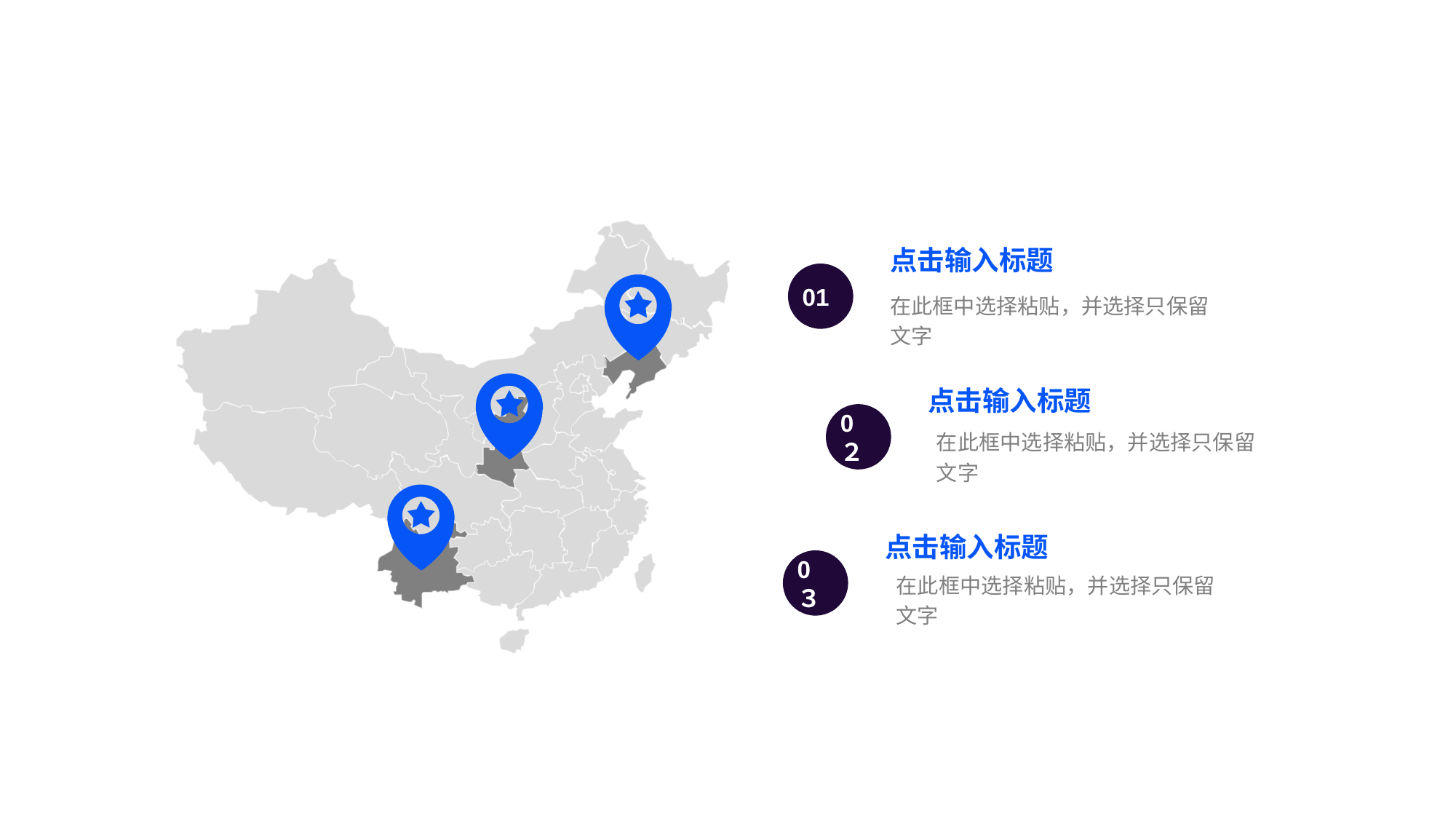

点击输入标题

01
在此框中选择粘贴，并选择只保留文字

点击输入标题

0２
在此框中选择粘贴，并选择只保留文字

点击输入标题

在此框中选择粘贴，并选择只保留文字
0３